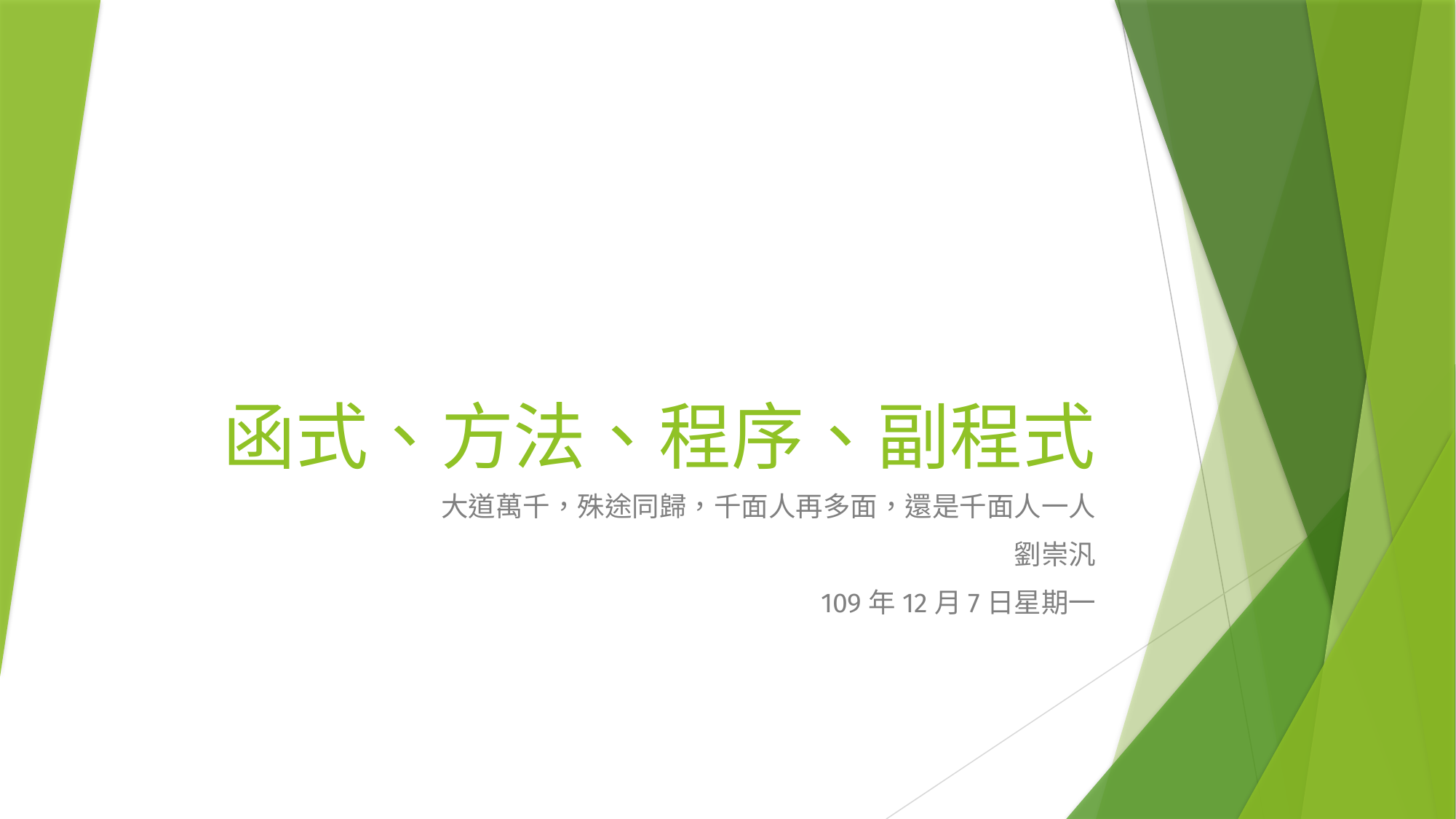

# 函式、方法、程序、副程式
大道萬千，殊途同歸，千面人再多面，還是千面人一人
劉崇汎
109年12月7日星期一